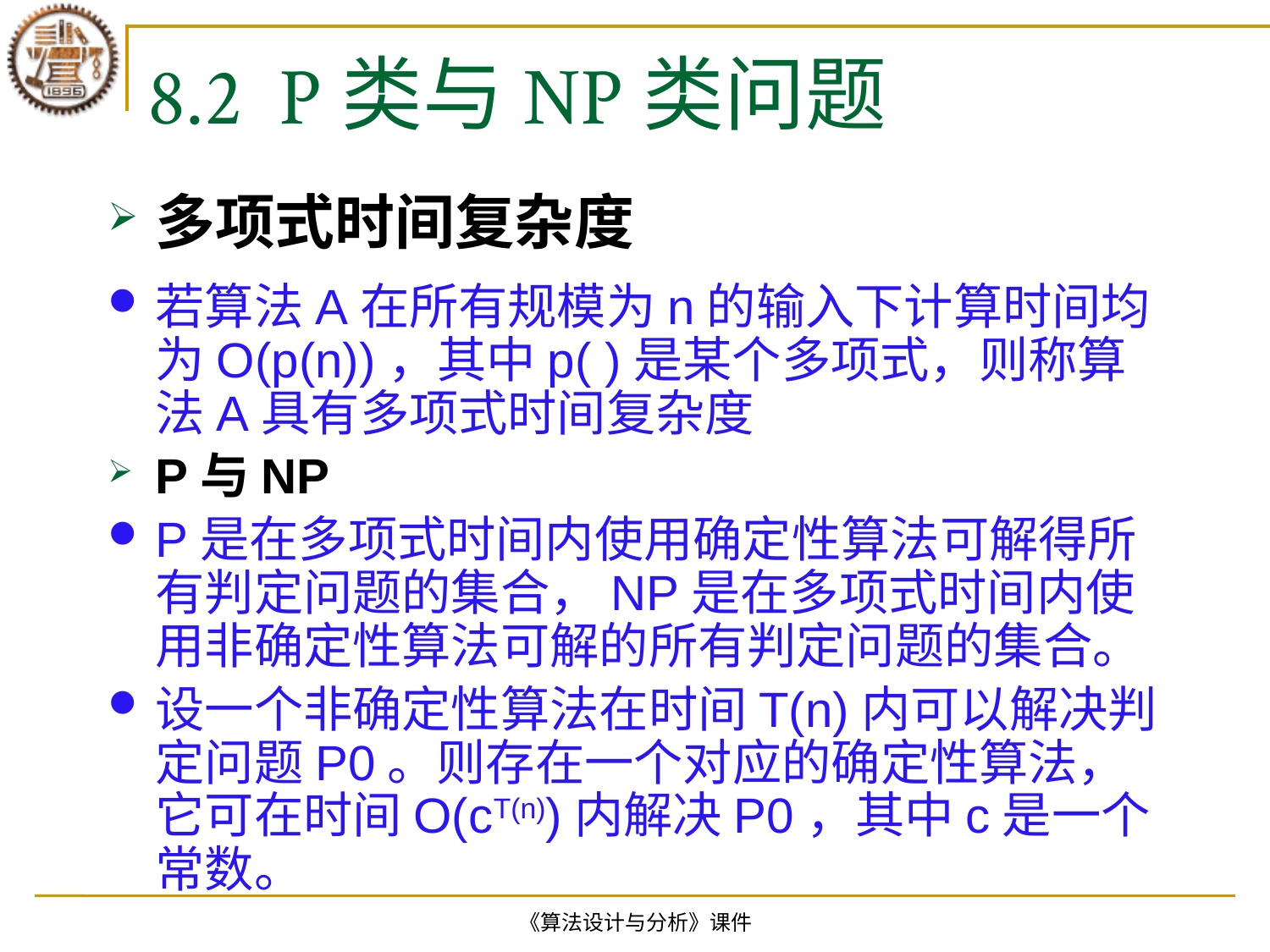

# 8.2  P类与NP类问题
多项式时间复杂度
若算法A在所有规模为n的输入下计算时间均为O(p(n))，其中p( )是某个多项式，则称算法A具有多项式时间复杂度
P与NP
P是在多项式时间内使用确定性算法可解得所有判定问题的集合，NP是在多项式时间内使用非确定性算法可解的所有判定问题的集合。
设一个非确定性算法在时间T(n)内可以解决判定问题P0。则存在一个对应的确定性算法，它可在时间O(cT(n))内解决P0，其中c是一个常数。

《算法设计与分析》课件
28